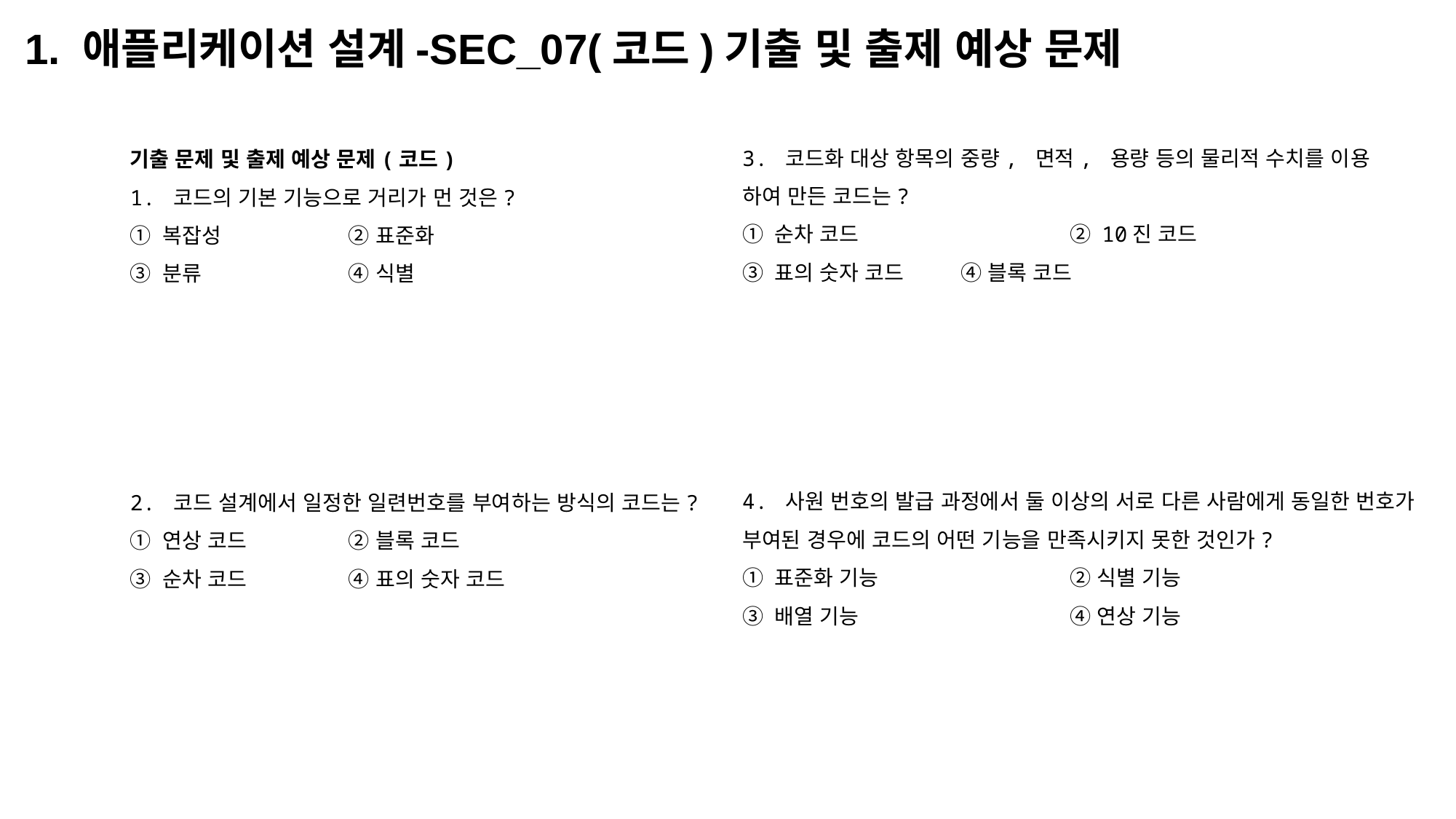

# 1. 애플리케이션 설계-SEC_07(코드)기출 및 출제 예상 문제
3. 코드화 대상 항목의 중량, 면적, 용량 등의 물리적 수치를 이용
하여 만든 코드는?
① 순차 코드		② 10진 코드
③ 표의 숫자 코드	④ 블록 코드

4. 사원 번호의 발급 과정에서 둘 이상의 서로 다른 사람에게 동일한 번호가 부여된 경우에 코드의 어떤 기능을 만족시키지 못한 것인가?
① 표준화 기능		② 식별 기능
③ 배열 기능		④ 연상 기능
기출 문제 및 출제 예상 문제(코드)
1. 코드의 기본 기능으로 거리가 먼 것은?
① 복잡성		② 표준화
③ 분류		④ 식별

2. 코드 설계에서 일정한 일련번호를 부여하는 방식의 코드는?
① 연상 코드      	② 블록 코드
③ 순차 코드       	④ 표의 숫자 코드